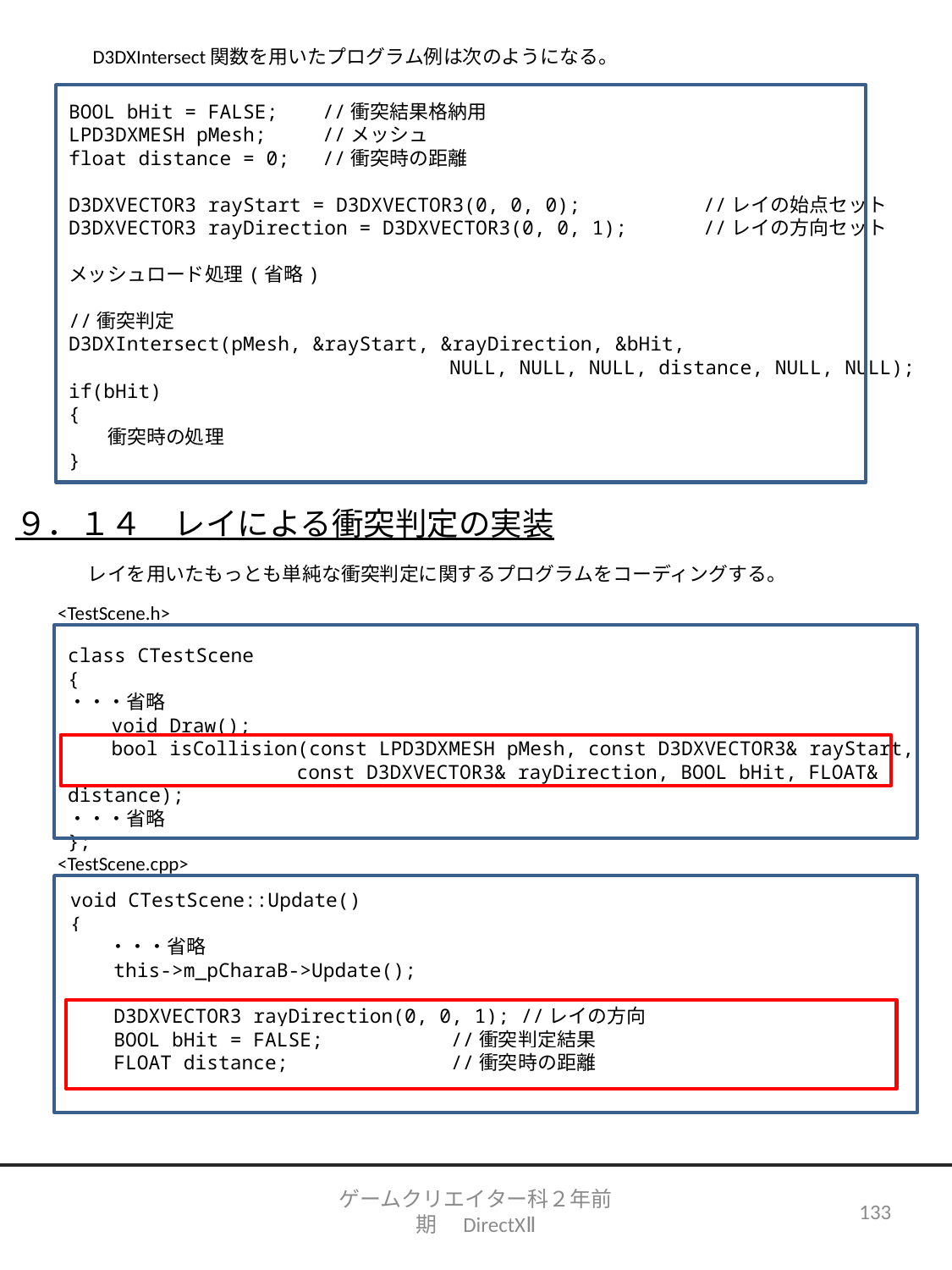

D3DXIntersect関数を用いたプログラム例は次のようになる。

BOOL bHit = FALSE;　 	//衝突結果格納用
LPD3DXMESH pMesh;	//メッシュ
float distance = 0;	//衝突時の距離

D3DXVECTOR3 rayStart = D3DXVECTOR3(0, 0, 0);	//レイの始点セット
D3DXVECTOR3 rayDirection = D3DXVECTOR3(0, 0, 1);	//レイの方向セット

メッシュロード処理(省略)

//衝突判定
D3DXIntersect(pMesh, &rayStart, &rayDirection, &bHit,
			NULL, NULL, NULL, distance, NULL, NULL);
if(bHit)
{
　　衝突時の処理
}
９．１４　レイによる衝突判定の実装
　レイを用いたもっとも単純な衝突判定に関するプログラムをコーディングする。
<TestScene.h>

class CTestScene
{
・・・省略
　　void Draw();
　　bool isCollision(const LPD3DXMESH pMesh, const D3DXVECTOR3& rayStart,
	　　　　　const D3DXVECTOR3& rayDirection, BOOL bHit, FLOAT& distance);
・・・省略
};

<TestScene.cpp>

void CTestScene::Update()
{
　　・・・省略
　　this->m_pCharaB->Update();

　　D3DXVECTOR3 rayDirection(0, 0, 1); //レイの方向
　　BOOL bHit = FALSE;		//衝突判定結果
　　FLOAT distance;		//衝突時の距離

ゲームクリエイター科２年前期　DirectXⅡ
133